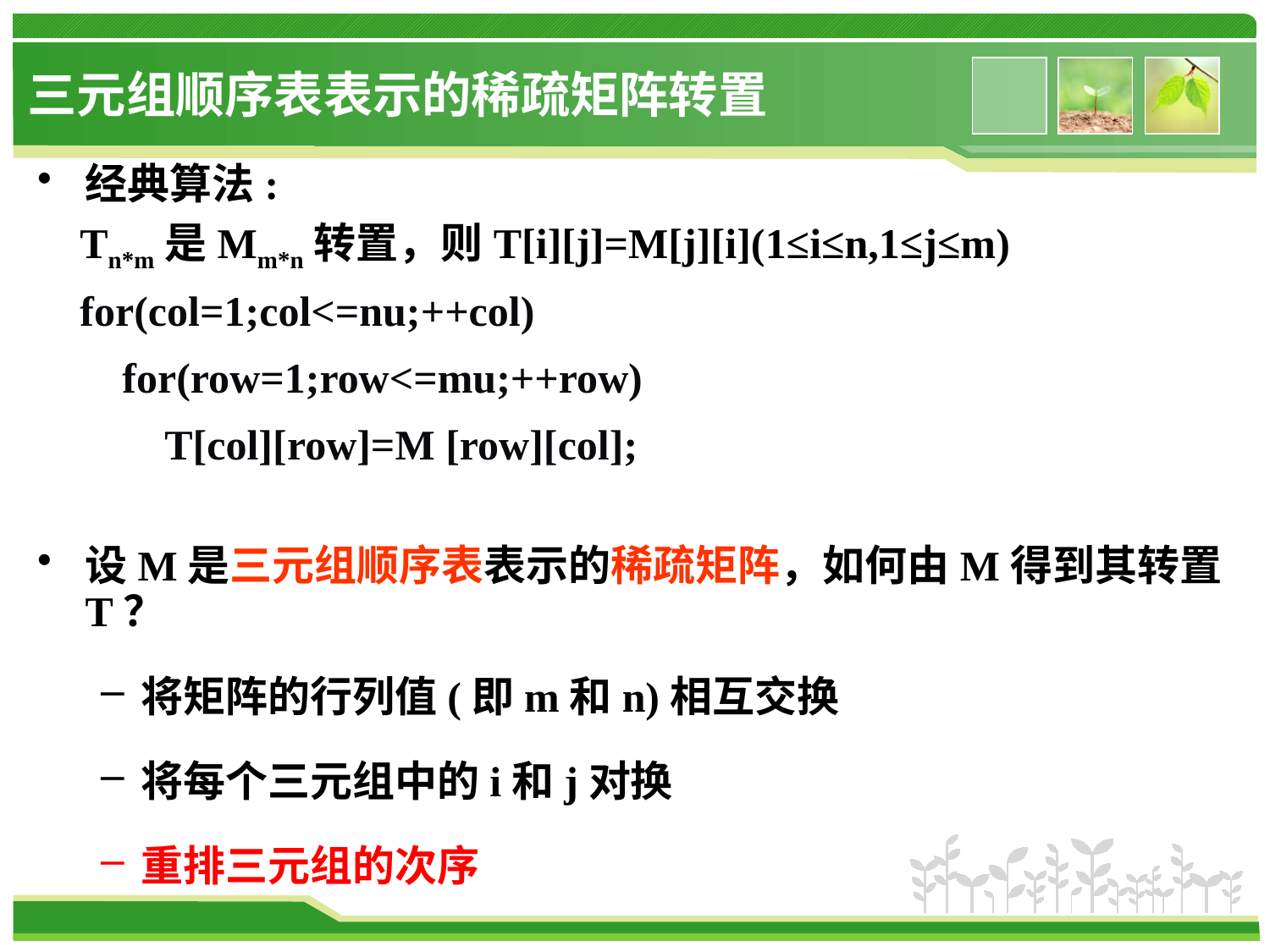

# 三元组顺序表表示的稀疏矩阵转置
经典算法:
    Tn*m是Mm*n转置，则T[i][j]=M[j][i](1≤i≤n,1≤j≤m)
    for(col=1;col<=nu;++col)
        for(row=1;row<=mu;++row)
            T[col][row]=M [row][col];

设M是三元组顺序表表示的稀疏矩阵，如何由M得到其转置T？
将矩阵的行列值(即m和n)相互交换
将每个三元组中的i和j对换
重排三元组的次序